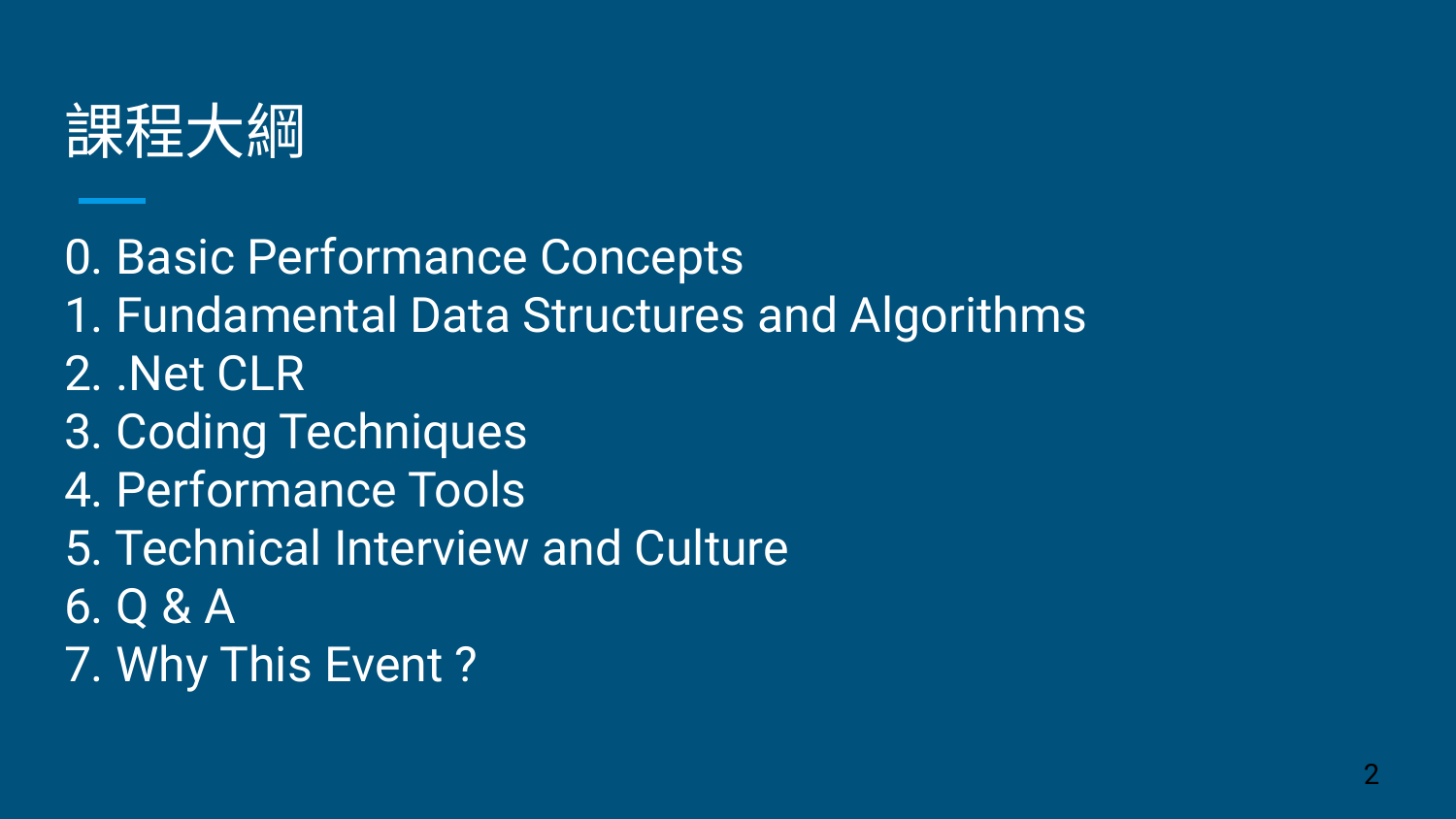

# 課程大綱
0. Basic Performance Concepts
1. Fundamental Data Structures and Algorithms
2. .Net CLR
3. Coding Techniques
4. Performance Tools
5. Technical Interview and Culture
6. Q & A
7. Why This Event ?

2